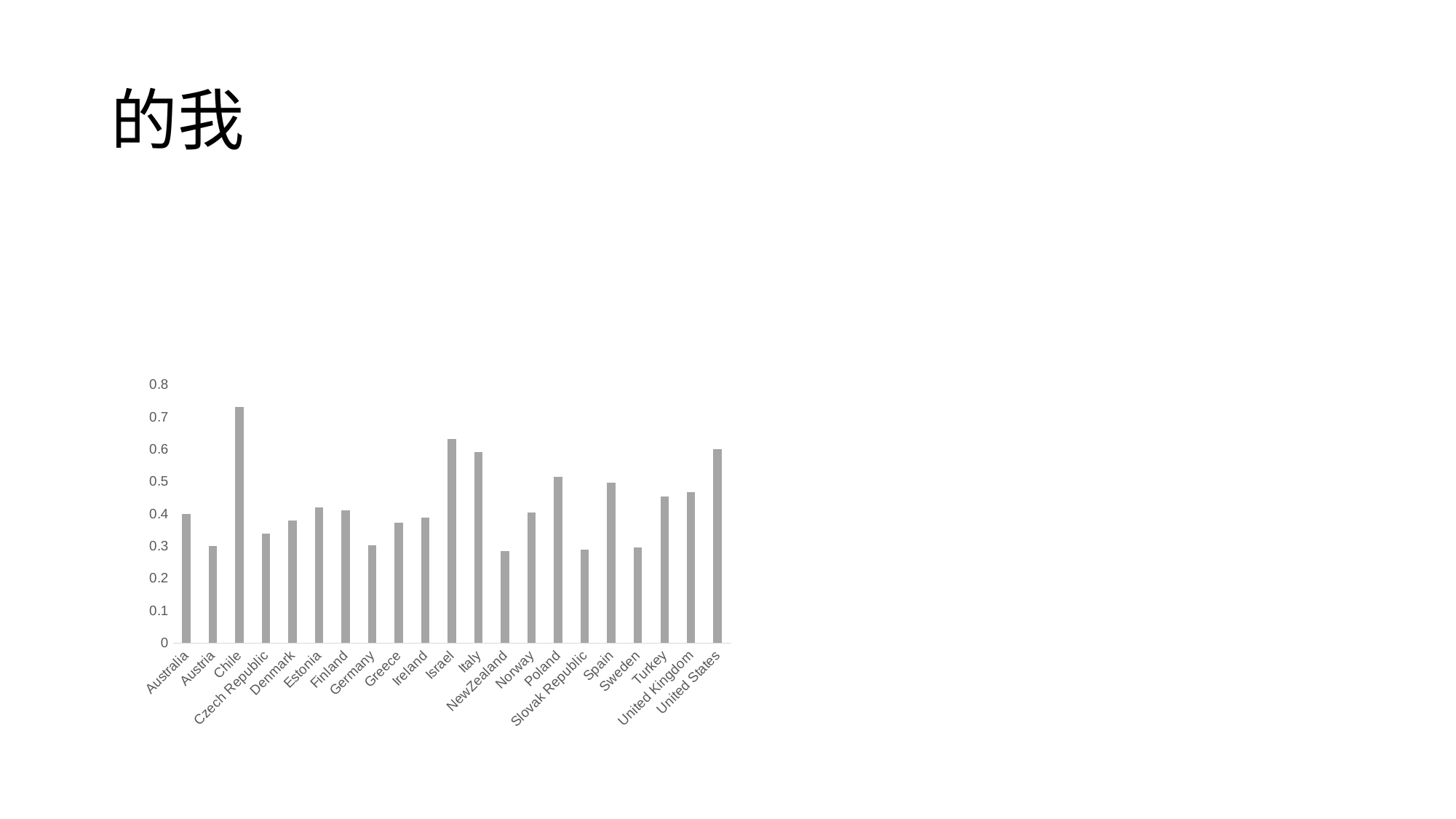

# 的我

### Chart

| Category |  |
|---|---|
| Australia | 0.4 |
| Austria | 0.3 |
| Chile | 0.73 |
| Czech Republic | 0.34 |
| Denmark | 0.38 |
| Estonia | 0.42 |
| Finland | 0.41 |
| Germany | 0.3021 |
| Greece | 0.372 |
| Ireland | 0.389 |
| Israel | 0.6325 |
| Italy | 0.59213 |
| NewZealand | 0.2852 |
| Norway | 0.40321 |
| Poland | 0.514712 |
| Slovak Republic | 0.28934 |
| Spain | 0.4958 |
| Sweden | 0.2957 |
| Turkey | 0.45434 |
| United Kingdom | 0.4678 |
| United States | 0.6013298 |